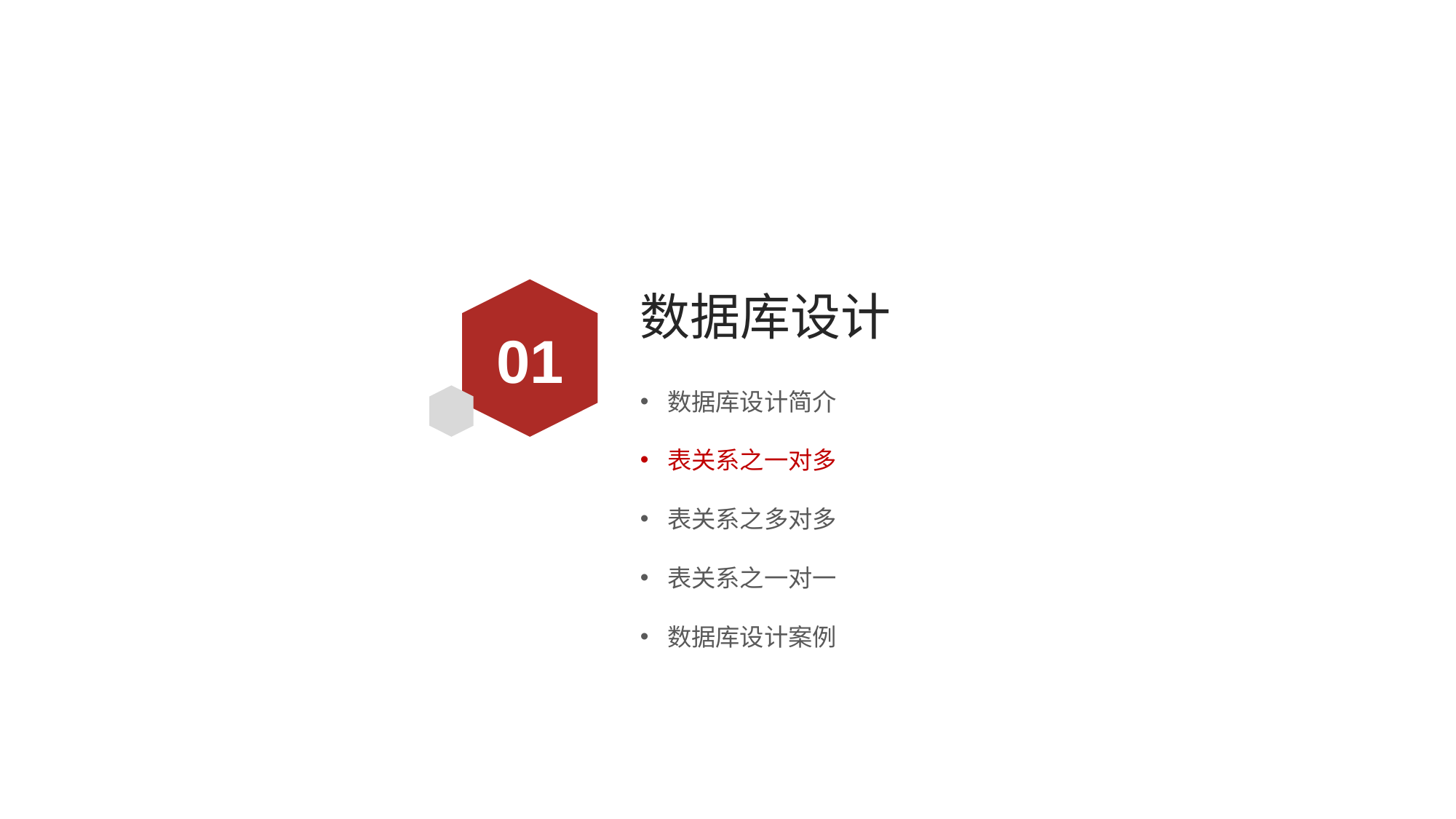

# 数据库设计
01
数据库设计简介
表关系之一对多
表关系之多对多
表关系之一对一
数据库设计案例